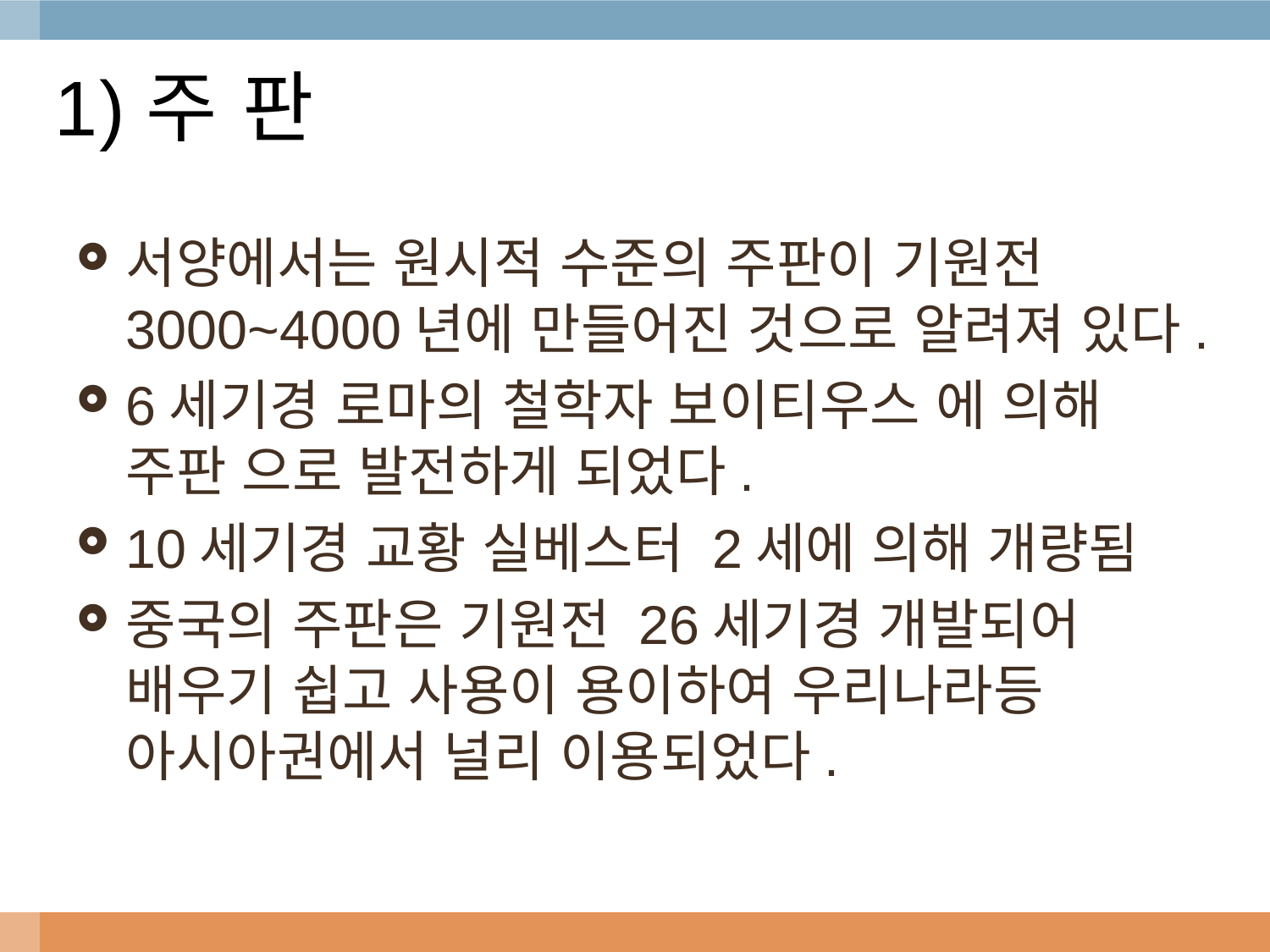

# 1)주 판
서양에서는 원시적 수준의 주판이 기원전 3000~4000년에 만들어진 것으로 알려져 있다.
6세기경 로마의 철학자 보이티우스 에 의해 주판 으로 발전하게 되었다.
10세기경 교황 실베스터 2세에 의해 개량됨
중국의 주판은 기원전 26세기경 개발되어 배우기 쉽고 사용이 용이하여 우리나라등 아시아권에서 널리 이용되었다.